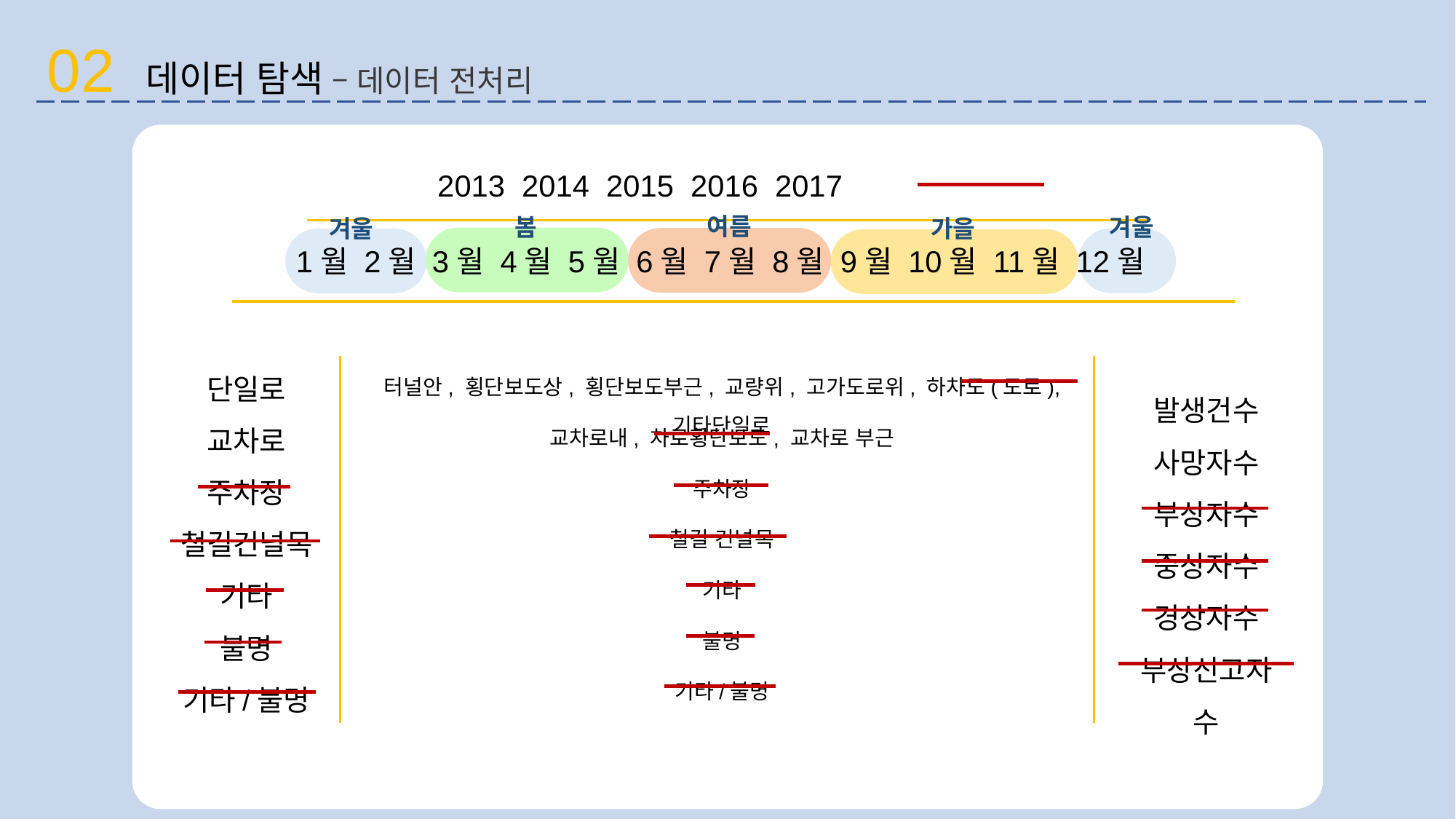

02 데이터 탐색 – 데이터 전처리

2013  2014  2015  2016  2017
여름
겨울
봄
가을
겨울

1월 2월 3월 4월 5월 6월 7월 8월 9월 10월 11월 12월
단일로
교차로
주차장
철길건널목
기타
불명
기타/불명
터널안, 횡단보도상, 횡단보도부근, 교량위, 고가도로위, 하차도(도로), 기타단일로
발생건수
사망자수
부상자수
중상자수
경상자수
부상신고자수
교차로내, 차로횡단보도, 교차로 부근
주차장
철길 건널목
기타
불명
기타/불명